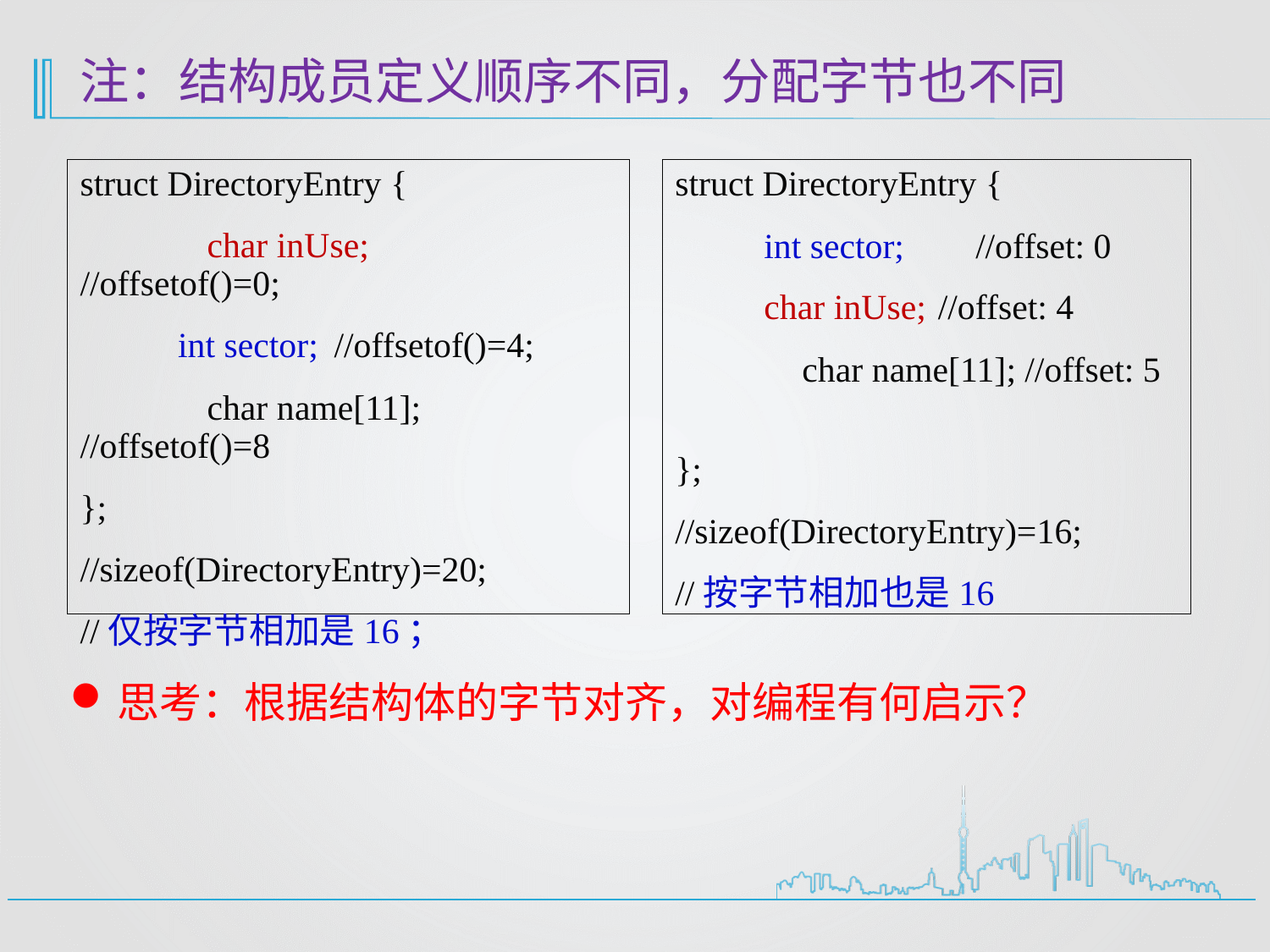

# 注：结构成员定义顺序不同，分配字节也不同
struct DirectoryEntry {
	char inUse;	//offsetof()=0;
           int sector;	//offsetof()=4;
	char name[11]; //offsetof()=8
};
//sizeof(DirectoryEntry)=20;
//仅按字节相加是16；
struct DirectoryEntry {
          int sector;        //offset: 0
          char inUse;	 //offset: 4
	char name[11]; //offset: 5
};
//sizeof(DirectoryEntry)=16;
//按字节相加也是16
思考：根据结构体的字节对齐，对编程有何启示？